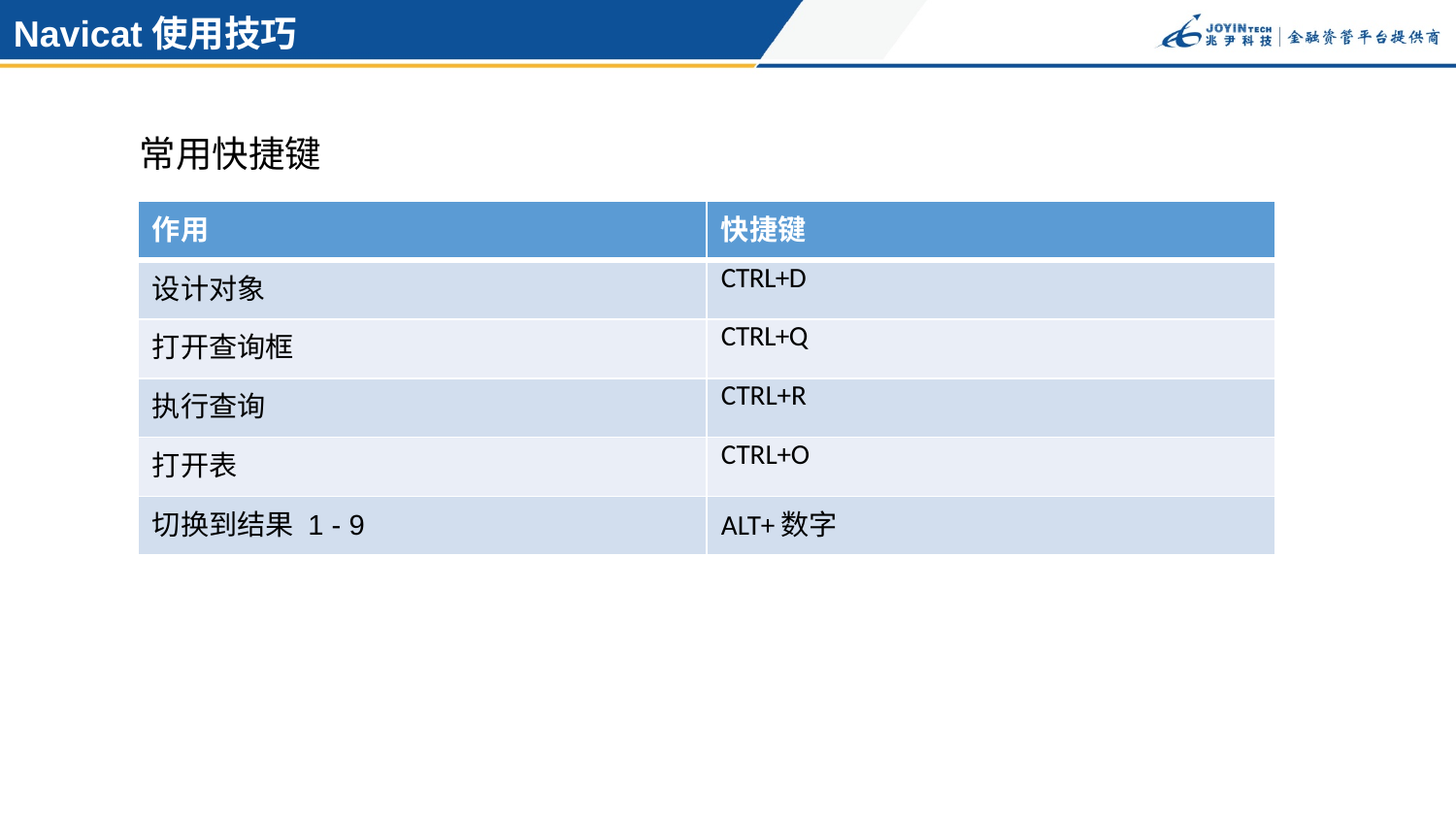

Navicat使用技巧

常用快捷键
| 作用 | 快捷键 |
| --- | --- |
| 设计对象 | CTRL+D |
| 打开查询框 | CTRL+Q |
| 执行查询 | CTRL+R |
| 打开表 | CTRL+O |
| 切换到结果 1 - 9 | ALT+数字 |